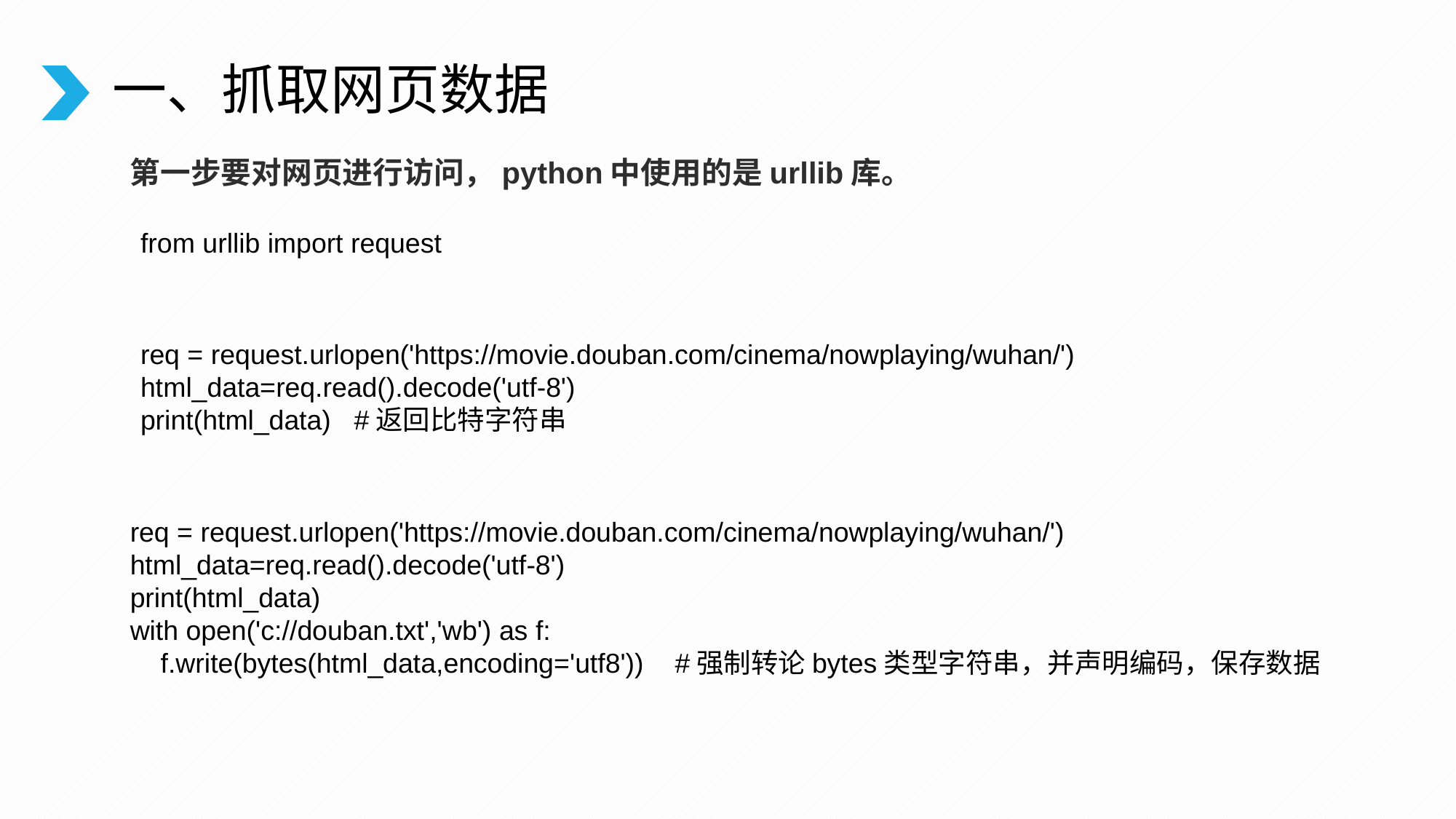

# 一、抓取网页数据
第一步要对网页进行访问，python中使用的是urllib库。
from urllib import request
req = request.urlopen('https://movie.douban.com/cinema/nowplaying/wuhan/')
html_data=req.read().decode('utf-8')
print(html_data)   #返回比特字符串
req = request.urlopen('https://movie.douban.com/cinema/nowplaying/wuhan/')
html_data=req.read().decode('utf-8')
print(html_data)
with open('c://douban.txt','wb') as f:
    f.write(bytes(html_data,encoding='utf8'))    #强制转论bytes类型字符串，并声明编码，保存数据